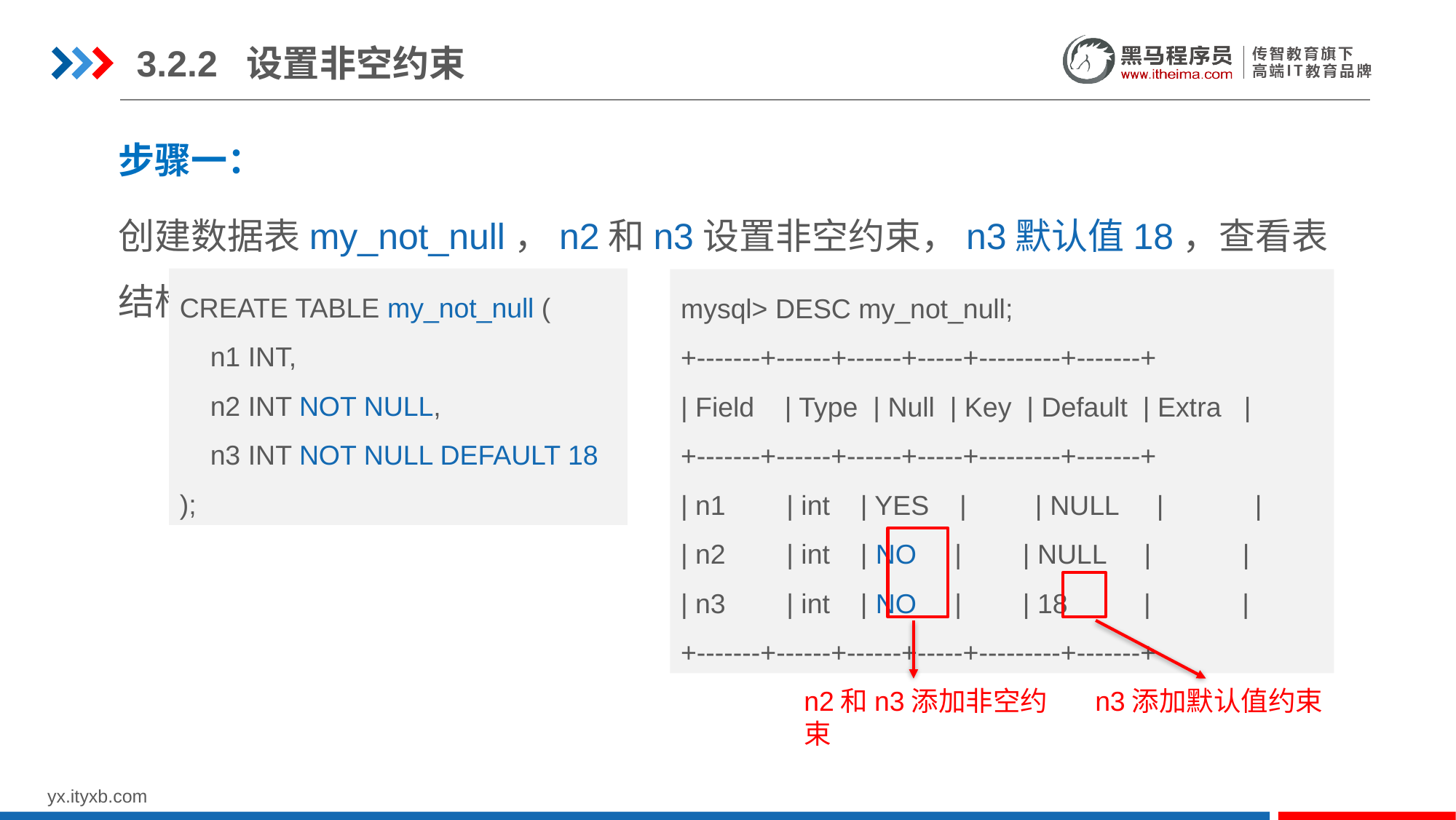

3.2.2  设置非空约束
步骤一：
创建数据表my_not_null，n2和n3设置非空约束，n3默认值18，查看表结构：
CREATE TABLE my_not_null (
    n1 INT,
    n2 INT NOT NULL,
    n3 INT NOT NULL DEFAULT 18
);
mysql> DESC my_not_null;
+-------+------+------+-----+---------+-------+
| Field    | Type  | Null  | Key  | Default  | Extra   |
+-------+------+------+-----+---------+-------+
| n1        | int    | YES    |         | NULL     |            |
| n2        | int    | NO     |        | NULL     |            |
| n3        | int    | NO     |        | 18          |            |
+-------+------+------+-----+---------+-------+

n2和n3添加非空约束
n3添加默认值约束